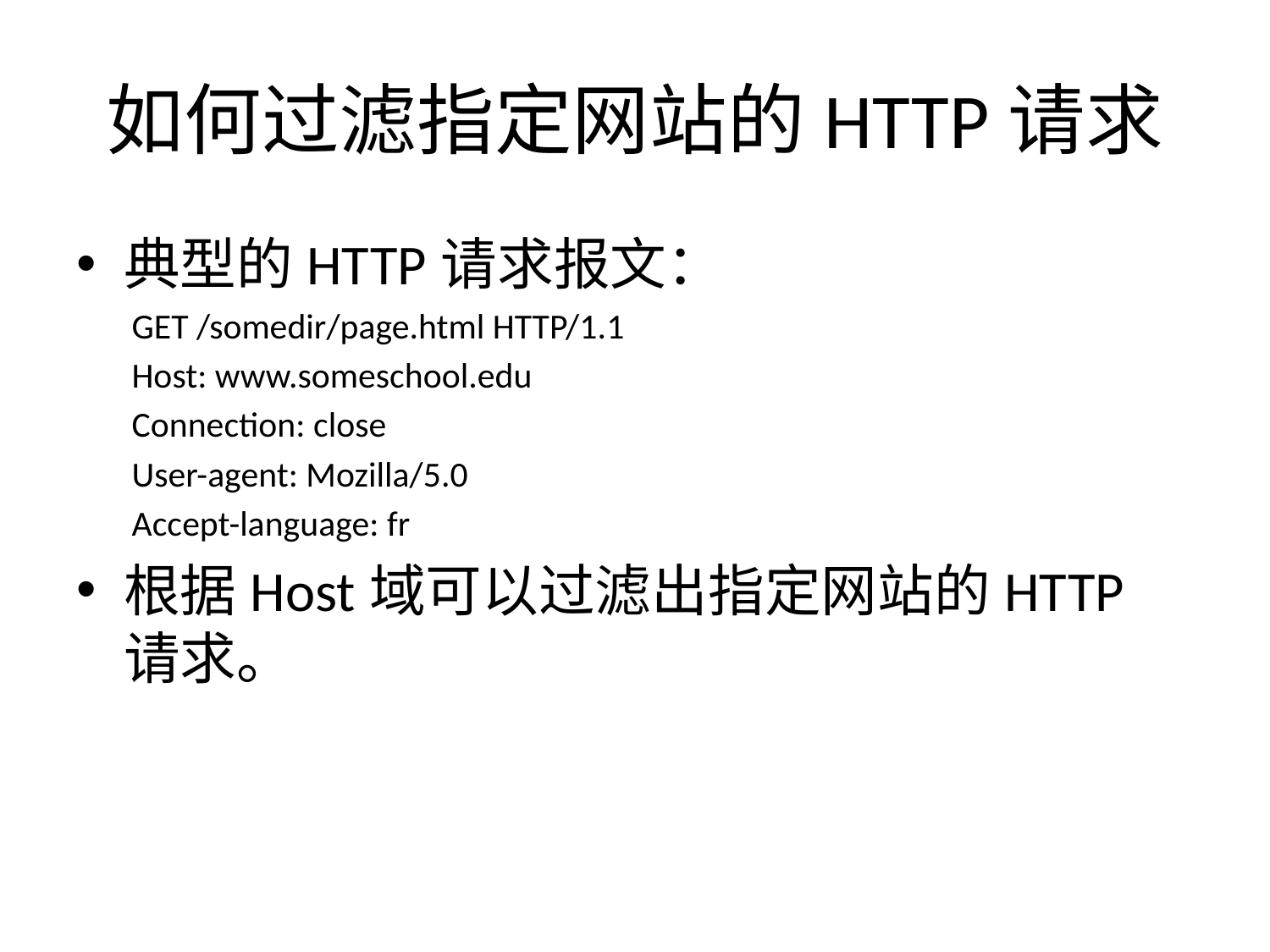

# 如何过滤指定网站的HTTP请求
典型的HTTP请求报文：
GET /somedir/page.html HTTP/1.1
Host: www.someschool.edu
Connection: close
User-agent: Mozilla/5.0
Accept-language: fr
根据Host域可以过滤出指定网站的HTTP请求。